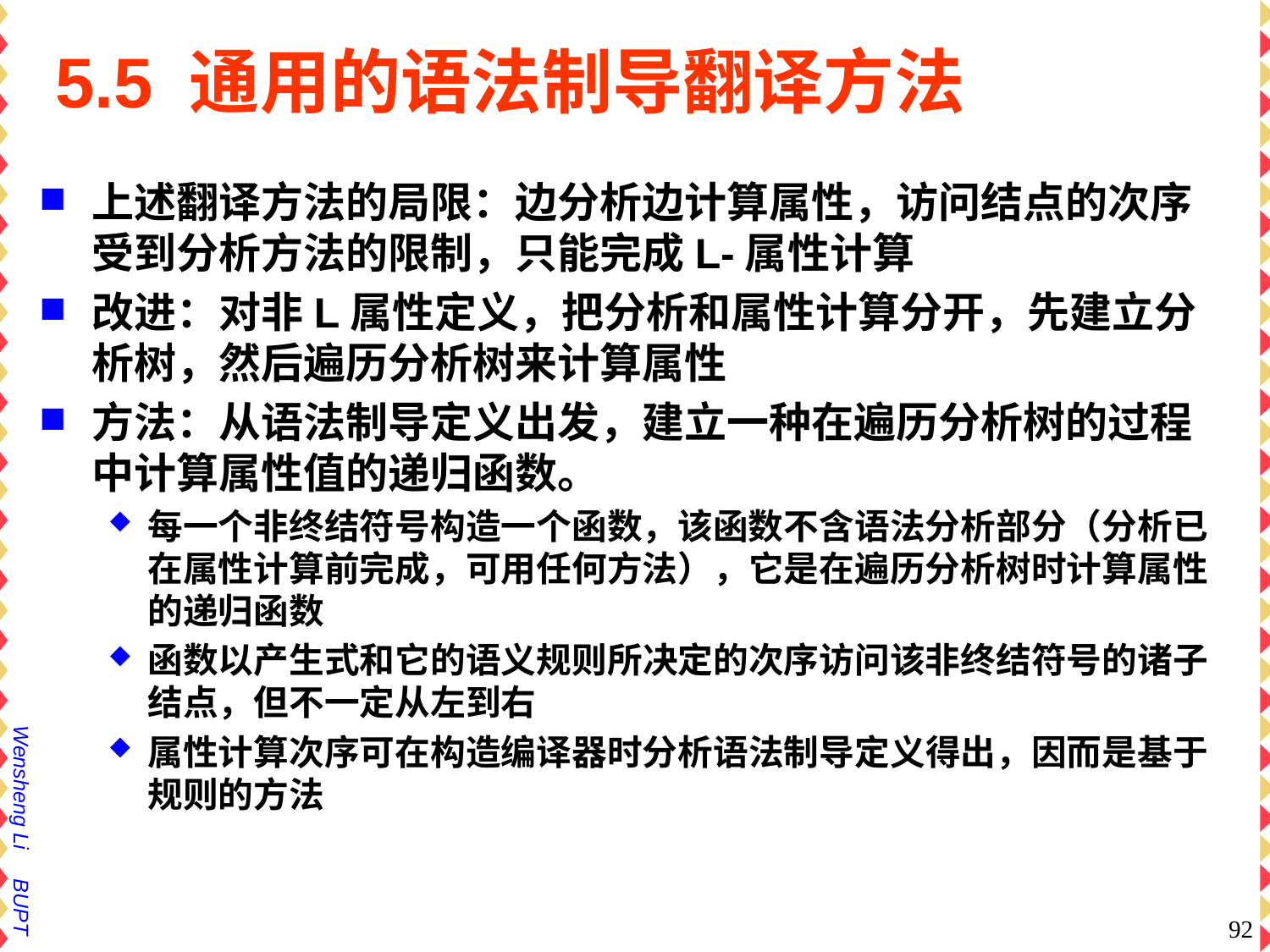

# 5.5 通用的语法制导翻译方法
上述翻译方法的局限：边分析边计算属性，访问结点的次序受到分析方法的限制，只能完成L-属性计算
改进：对非L属性定义，把分析和属性计算分开，先建立分析树，然后遍历分析树来计算属性
方法：从语法制导定义出发，建立一种在遍历分析树的过程中计算属性值的递归函数。
每一个非终结符号构造一个函数，该函数不含语法分析部分（分析已在属性计算前完成，可用任何方法），它是在遍历分析树时计算属性的递归函数
函数以产生式和它的语义规则所决定的次序访问该非终结符号的诸子结点，但不一定从左到右
属性计算次序可在构造编译器时分析语法制导定义得出，因而是基于规则的方法

92